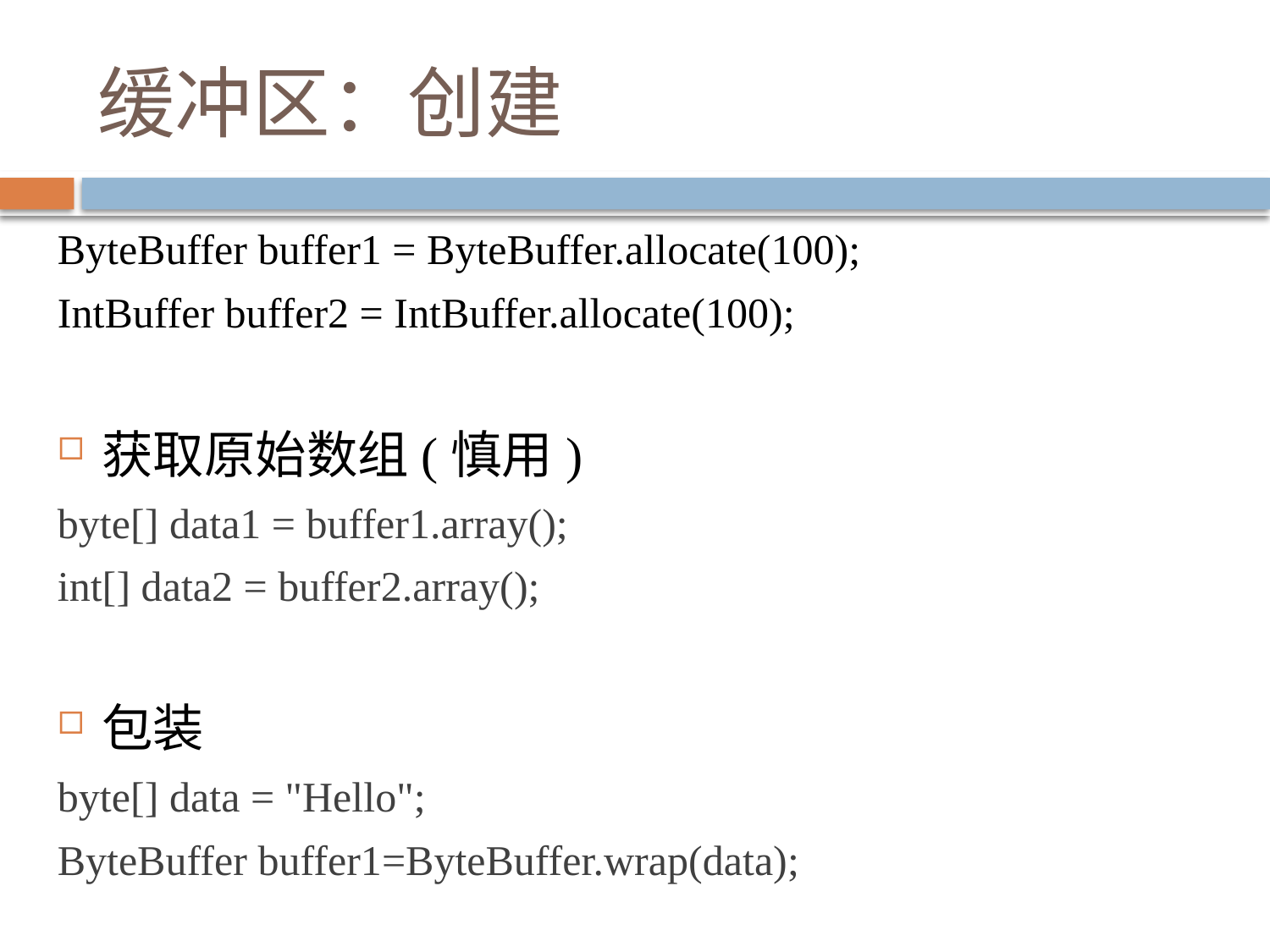

# 缓冲区：创建
ByteBuffer buffer1 = ByteBuffer.allocate(100);
IntBuffer buffer2 = IntBuffer.allocate(100);

获取原始数组(慎用)
byte[] data1 = buffer1.array();
int[] data2 = buffer2.array();

包装
byte[] data = "Hello";
ByteBuffer buffer1=ByteBuffer.wrap(data);